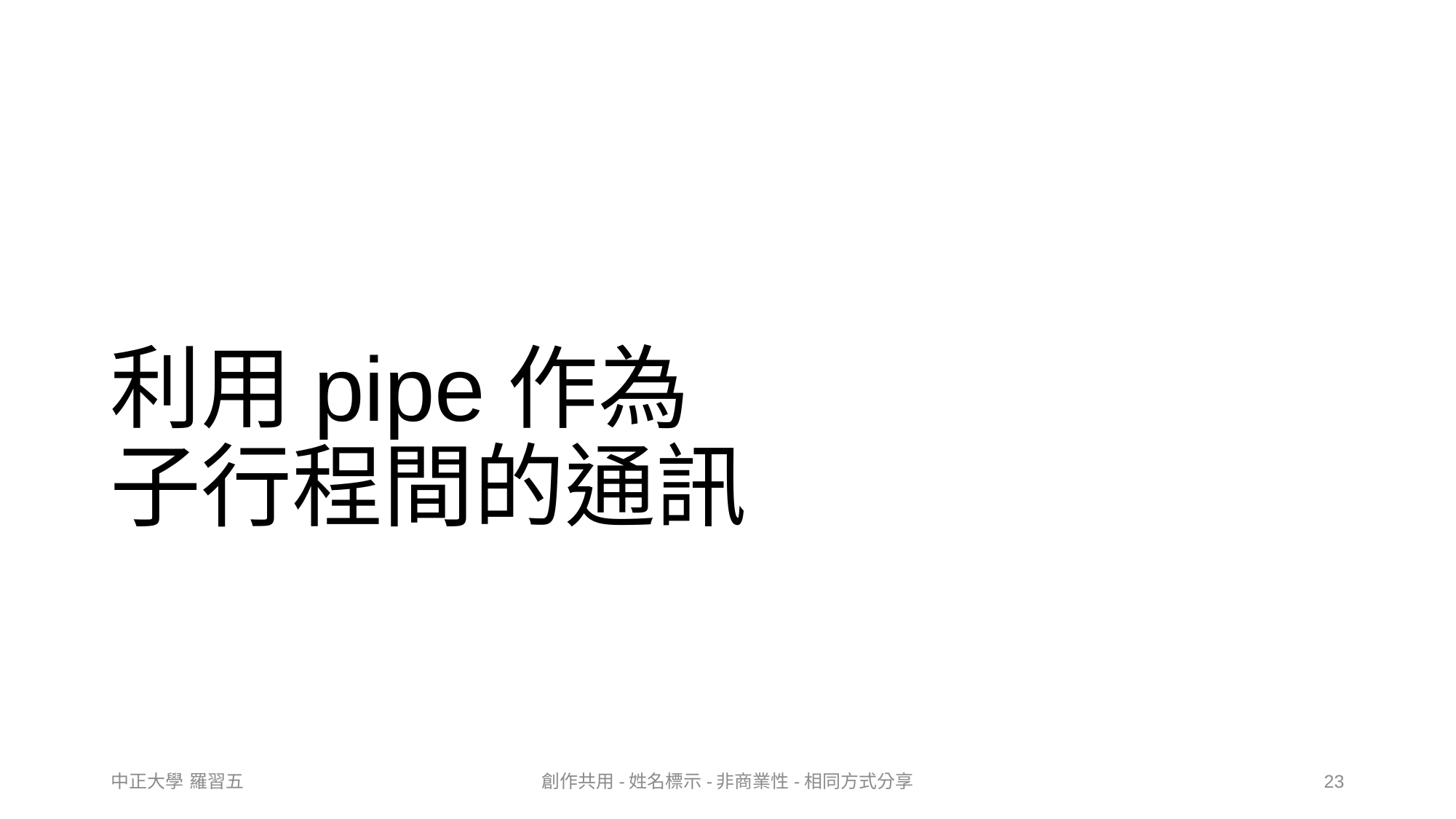

# 利用pipe作為 子行程間的通訊

中正大學 羅習五
創作共用-姓名標示-非商業性-相同方式分享
23